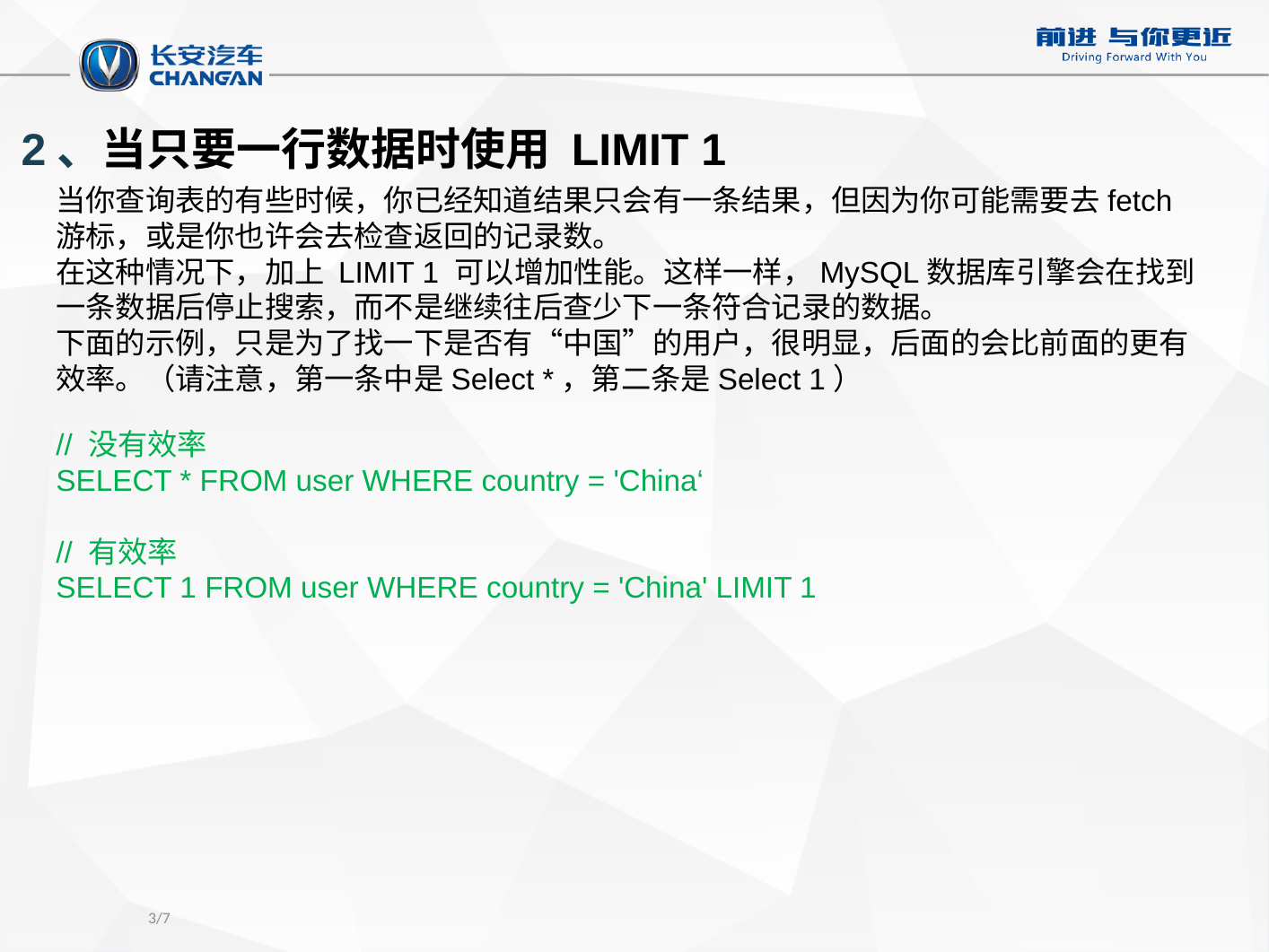

2、当只要一行数据时使用 LIMIT 1

当你查询表的有些时候，你已经知道结果只会有一条结果，但因为你可能需要去fetch游标，或是你也许会去检查返回的记录数。
在这种情况下，加上 LIMIT 1 可以增加性能。这样一样，MySQL数据库引擎会在找到一条数据后停止搜索，而不是继续往后查少下一条符合记录的数据。
下面的示例，只是为了找一下是否有“中国”的用户，很明显，后面的会比前面的更有效率。（请注意，第一条中是Select *，第二条是Select 1）
// 没有效率
SELECT * FROM user WHERE country = 'China‘

// 有效率
SELECT 1 FROM user WHERE country = 'China' LIMIT 1
3/7